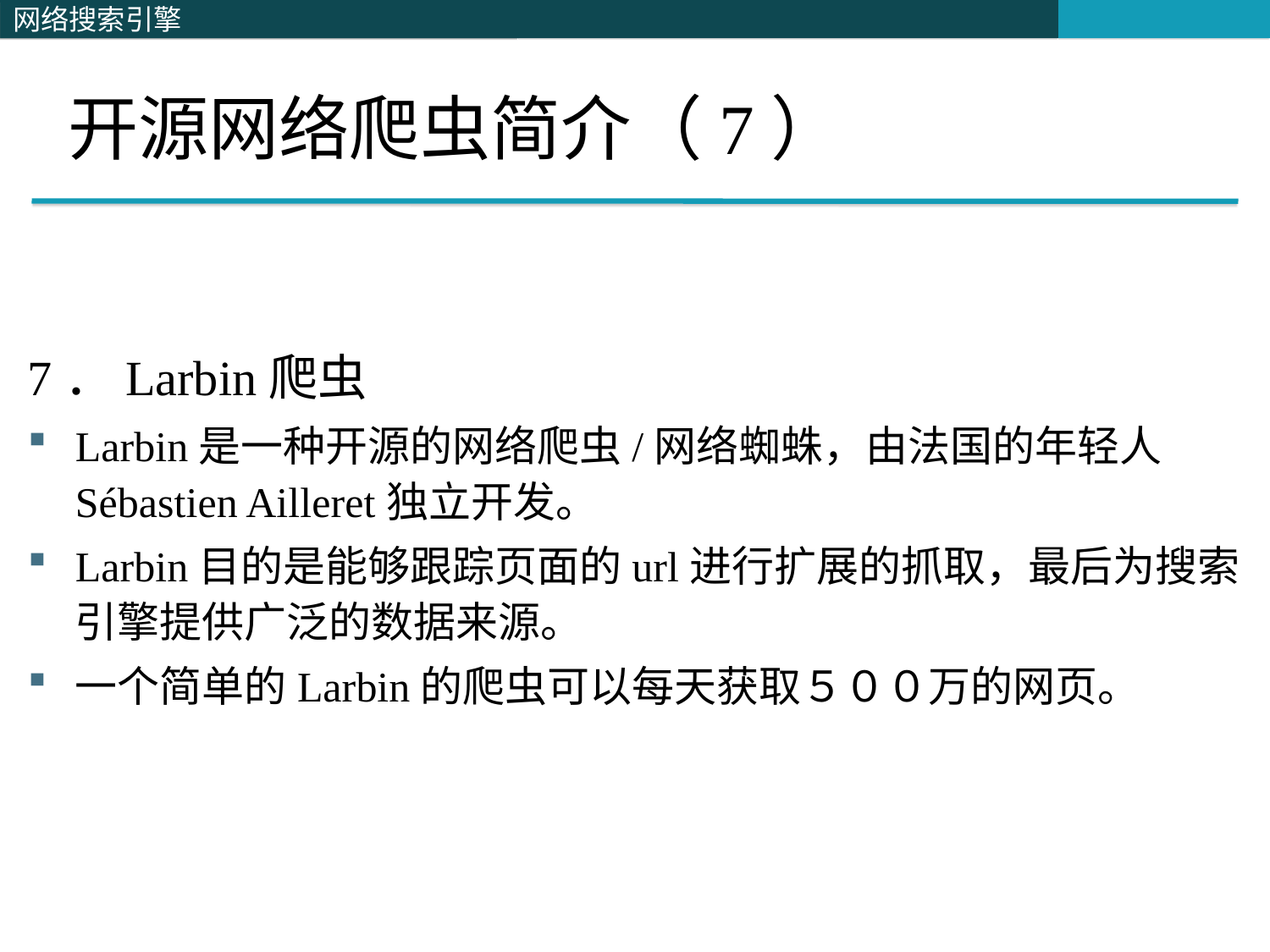

# 开源网络爬虫简介（7）
7．Larbin爬虫
Larbin是一种开源的网络爬虫/网络蜘蛛，由法国的年轻人 Sébastien Ailleret独立开发。
Larbin目的是能够跟踪页面的url进行扩展的抓取，最后为搜索引擎提供广泛的数据来源。
一个简单的Larbin的爬虫可以每天获取５００万的网页。